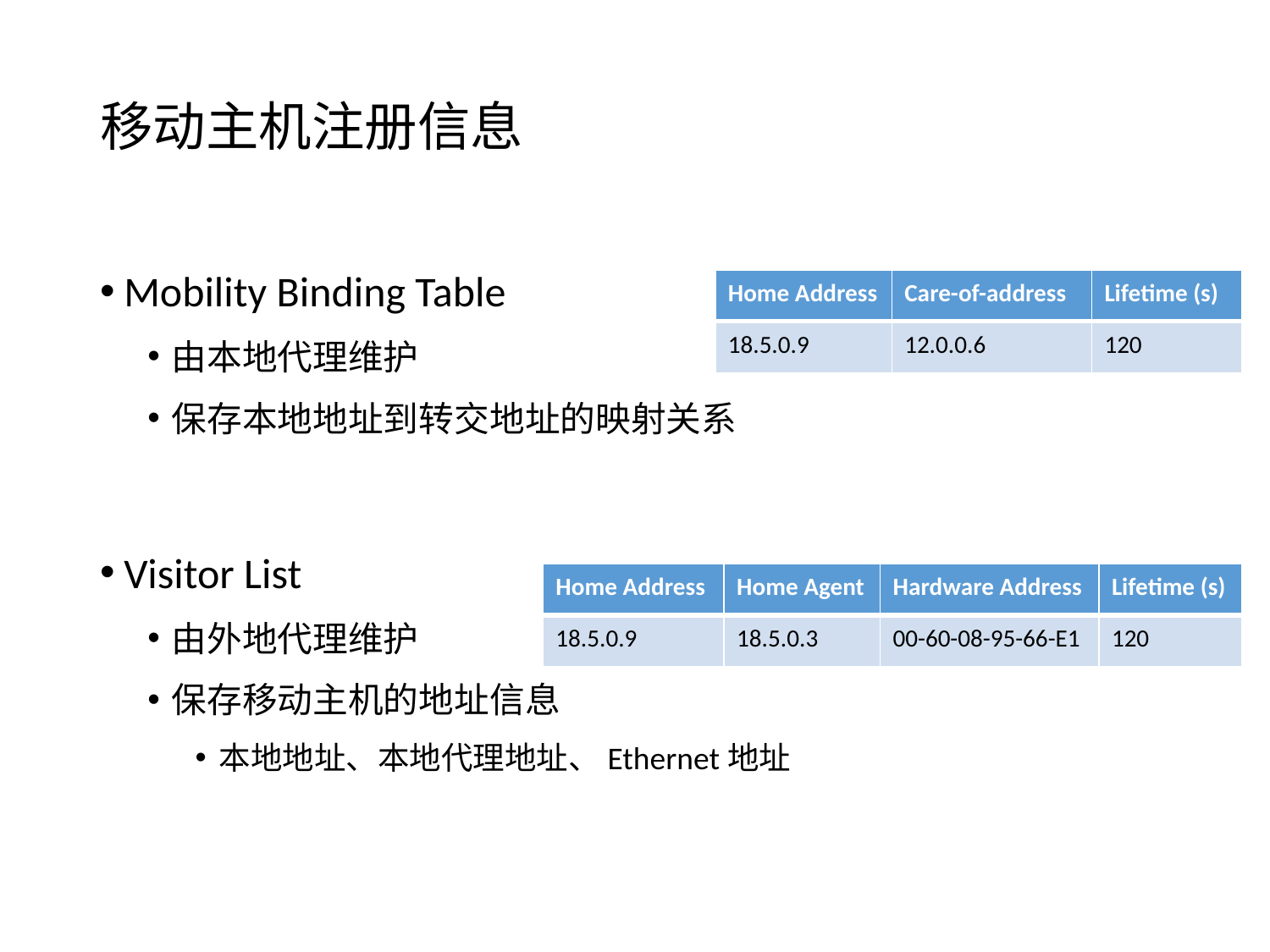

# 移动主机注册信息
Mobility Binding Table
由本地代理维护
保存本地地址到转交地址的映射关系

Visitor List
由外地代理维护
保存移动主机的地址信息
本地地址、本地代理地址、Ethernet地址

| Home Address | Care-of-address | Lifetime (s) |
| --- | --- | --- |
| 18.5.0.9 | 12.0.0.6 | 120 |
| Home Address | Home Agent | Hardware Address | Lifetime (s) |
| --- | --- | --- | --- |
| 18.5.0.9 | 18.5.0.3 | 00-60-08-95-66-E1 | 120 |
49